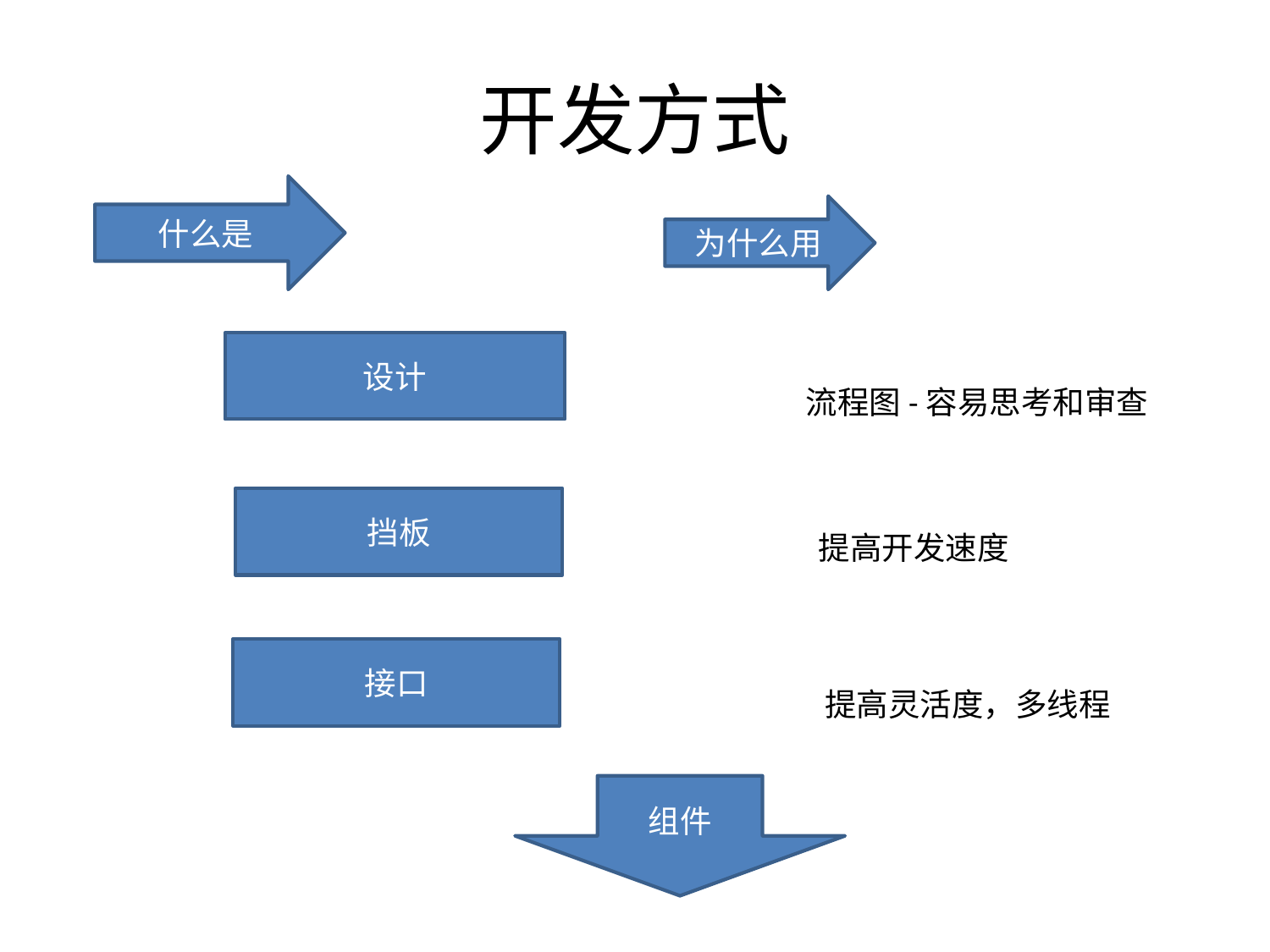

# 开发方式
什么是
为什么用
设计
流程图-容易思考和审查
挡板
提高开发速度
接口
提高灵活度，多线程
组件